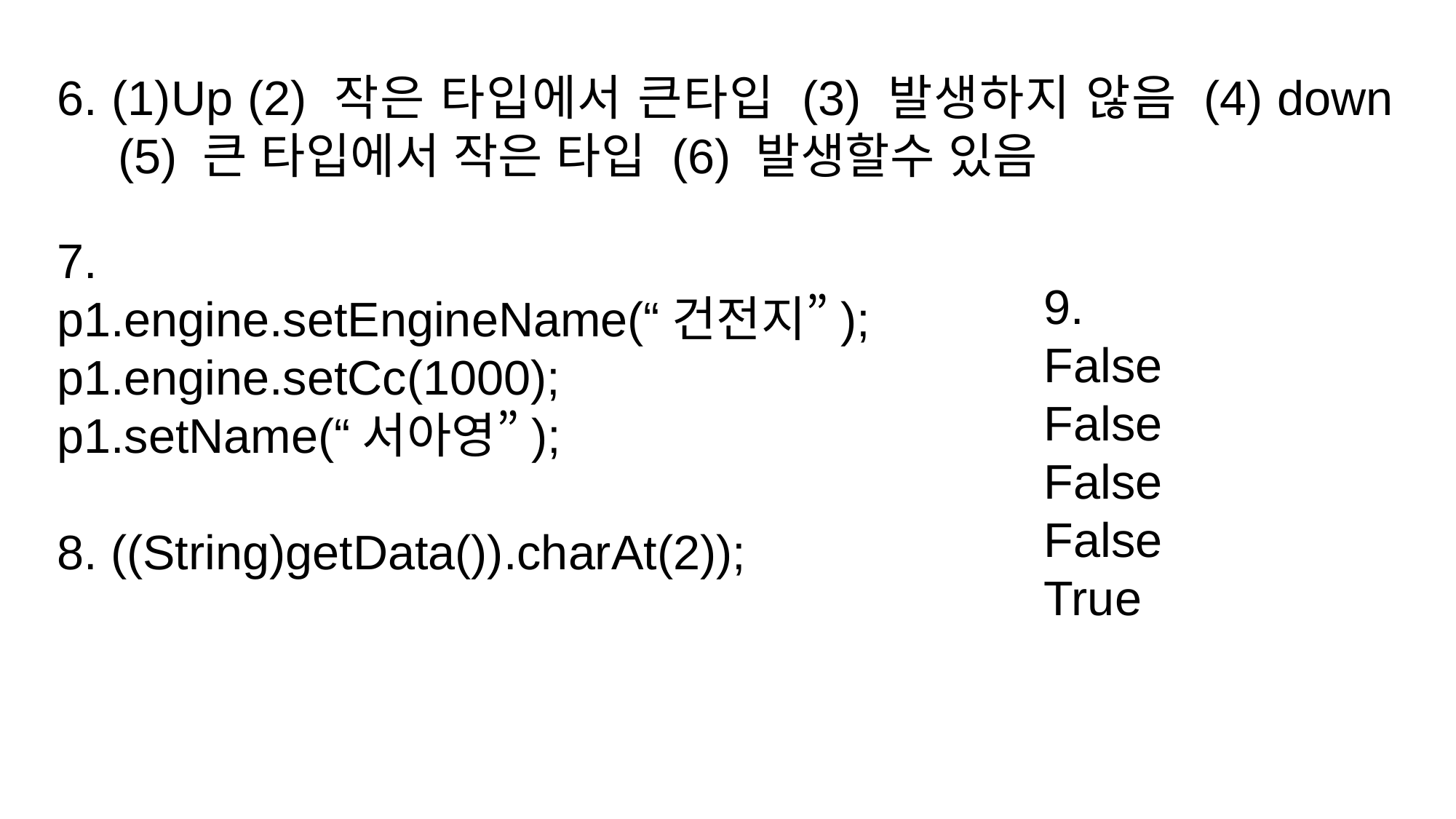

6. (1)Up (2) 작은 타입에서 큰타입 (3) 발생하지 않음 (4) down (5) 큰 타입에서 작은 타입 (6) 발생할수 있음

7.
p1.engine.setEngineName(“건전지”);
p1.engine.setCc(1000);
p1.setName(“서아영”);

8. ((String)getData()).charAt(2));

9.
False
False
False
False
True